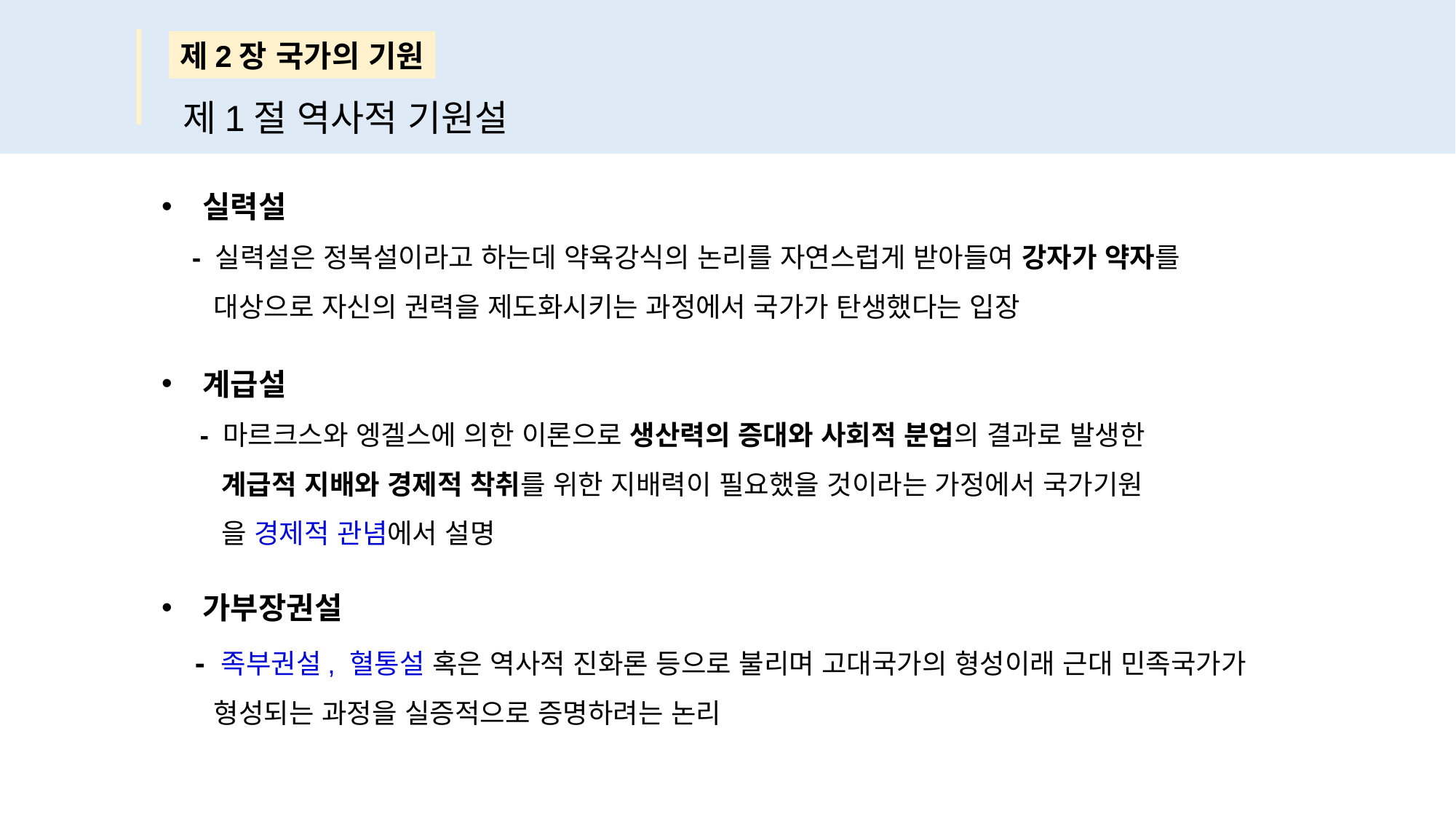

제2장 국가의 기원
제1절 역사적 기원설
실력설
    - 실력설은 정복설이라고 하는데 약육강식의 논리를 자연스럽게 받아들여 강자가 약자를
      대상으로 자신의 권력을 제도화시키는 과정에서 국가가 탄생했다는 입장

계급설
     - 마르크스와 엥겔스에 의한 이론으로 생산력의 증대와 사회적 분업의 결과로 발생한
       계급적 지배와 경제적 착취를 위한 지배력이 필요했을 것이라는 가정에서 국가기원
       을 경제적 관념에서 설명

가부장권설
    - 족부권설, 혈통설 혹은 역사적 진화론 등으로 불리며 고대국가의 형성이래 근대 민족국가가
      형성되는 과정을 실증적으로 증명하려는 논리